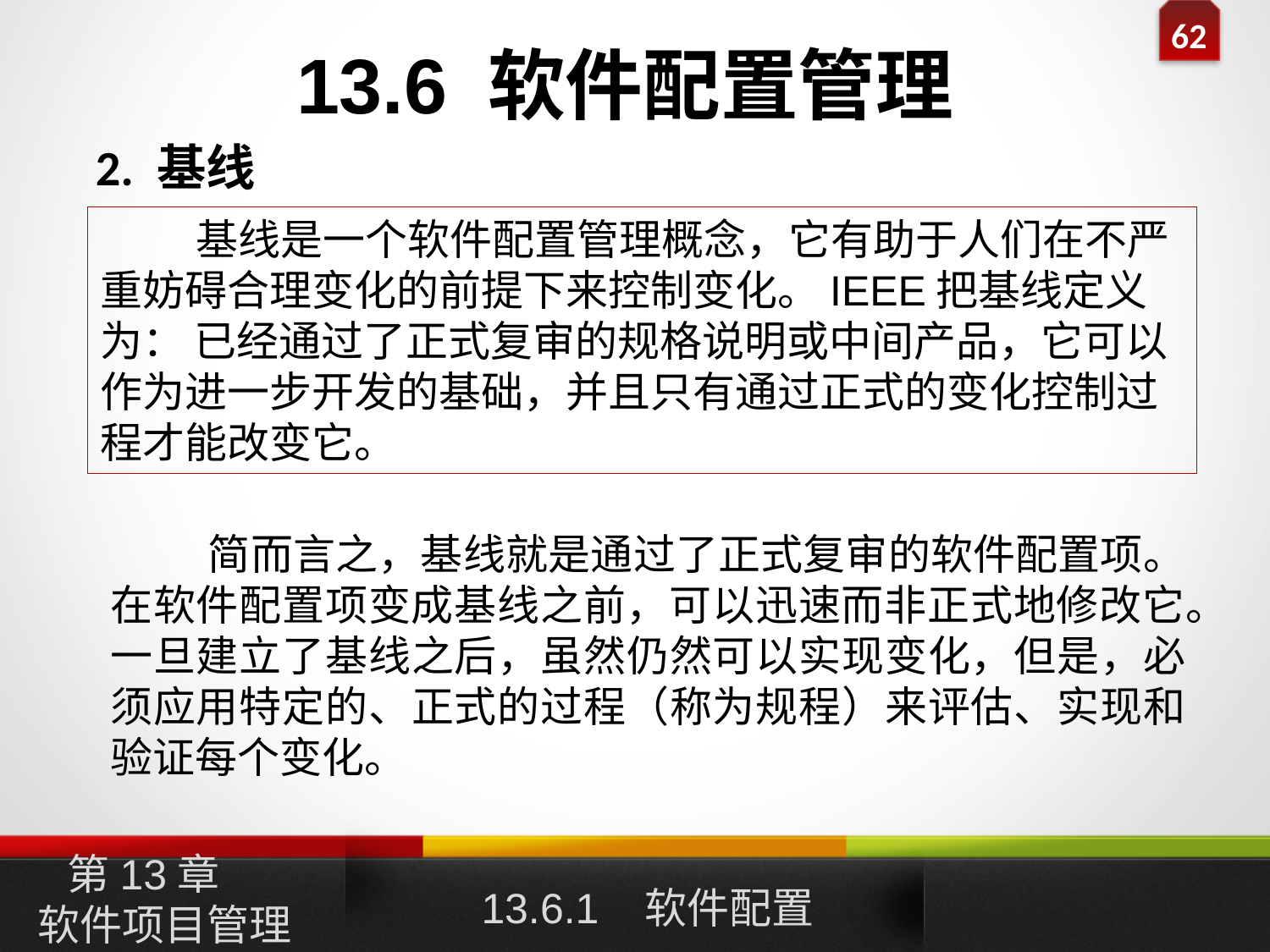

# 13.6 软件配置管理
2. 基线
         基线是一个软件配置管理概念，它有助于人们在不严重妨碍合理变化的前提下来控制变化。IEEE把基线定义为： 已经通过了正式复审的规格说明或中间产品，它可以作为进一步开发的基础，并且只有通过正式的变化控制过程才能改变它。
         简而言之，基线就是通过了正式复审的软件配置项。在软件配置项变成基线之前，可以迅速而非正式地修改它。一旦建立了基线之后，虽然仍然可以实现变化，但是，必须应用特定的、正式的过程（称为规程）来评估、实现和验证每个变化。
第13章
软件项目管理
13.6.1   软件配置